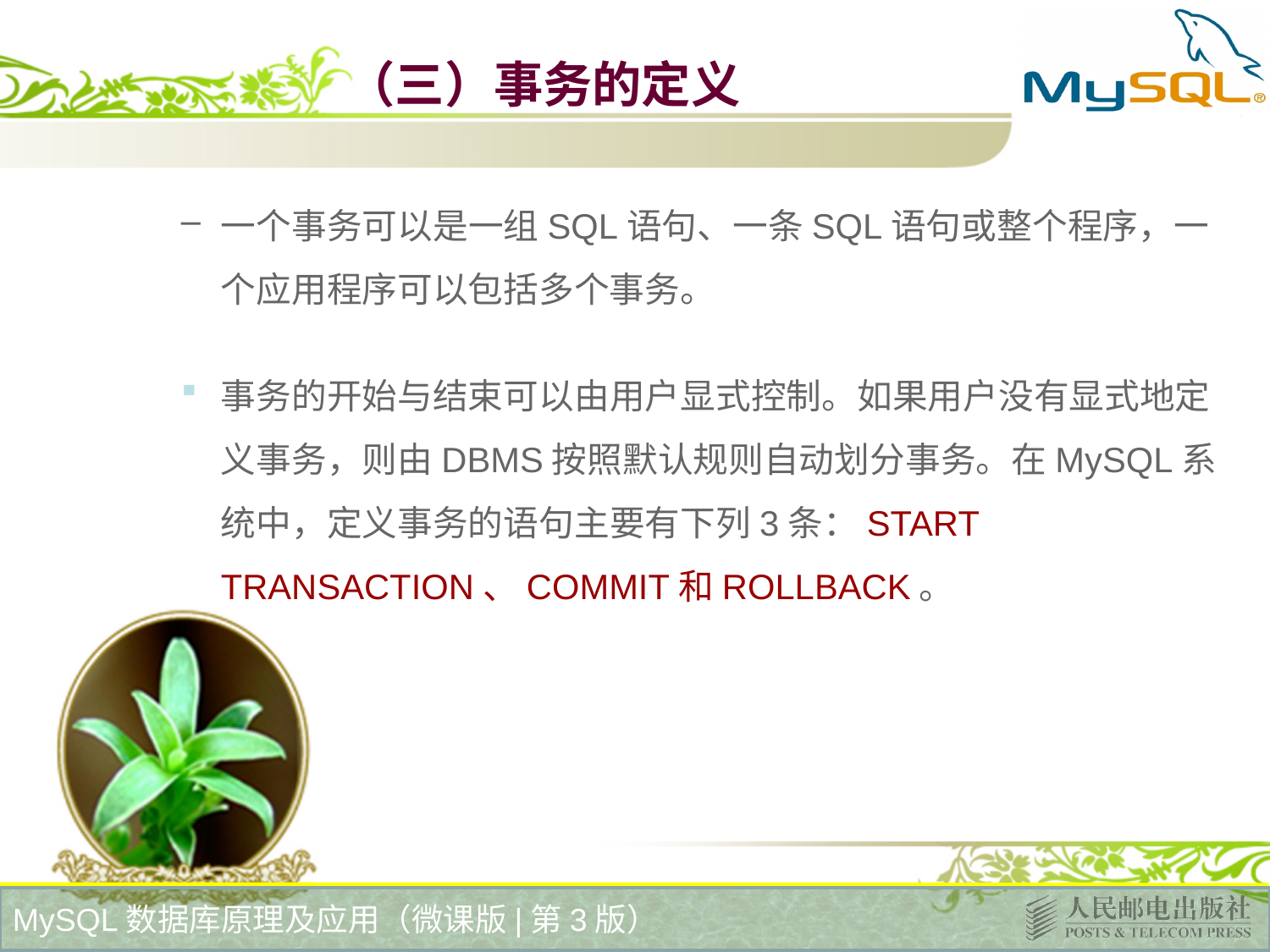

# （三）事务的定义
一个事务可以是一组SQL语句、一条SQL语句或整个程序，一个应用程序可以包括多个事务。
事务的开始与结束可以由用户显式控制。如果用户没有显式地定义事务，则由DBMS按照默认规则自动划分事务。在MySQL系统中，定义事务的语句主要有下列3条：START TRANSACTION、COMMIT和ROLLBACK。